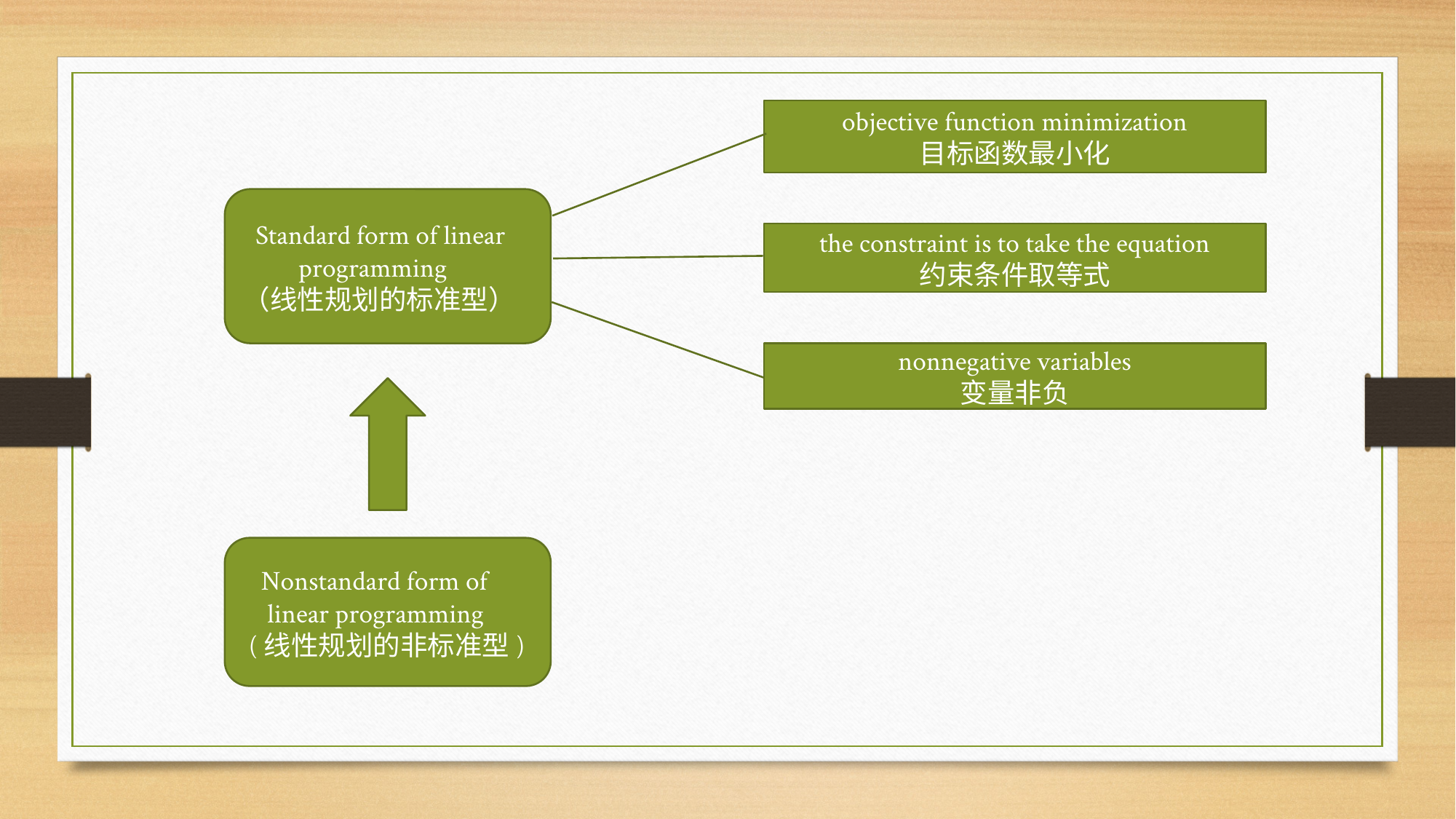

objective function minimization
目标函数最小化
  Standard form of linear
         programming
（线性规划的标准型）
the constraint is to take the equation
约束条件取等式
nonnegative variables
变量非负

   Nonstandard form of
    linear programming
 (线性规划的非标准型)